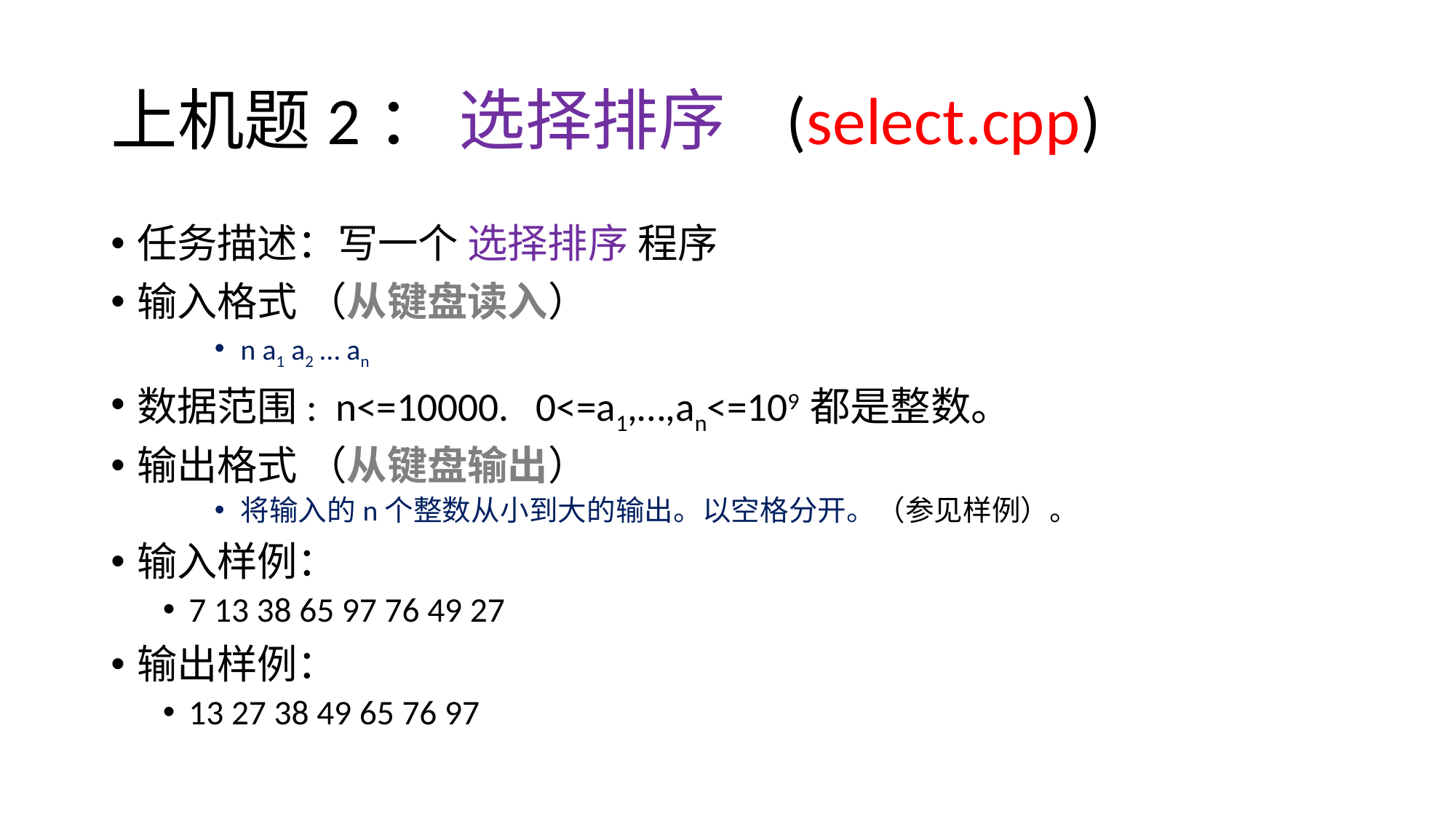

# 上机题2： 选择排序   (select.cpp)
任务描述：写一个 选择排序 程序
输入格式 （从键盘读入）
n a1 a2 … an
数据范围:  n<=10000.   0<=a1,…,an<=109 都是整数。
输出格式 （从键盘输出）
将输入的n个整数从小到大的输出。以空格分开。（参见样例）。
输入样例：
7 13 38 65 97 76 49 27
输出样例：
13 27 38 49 65 76 97